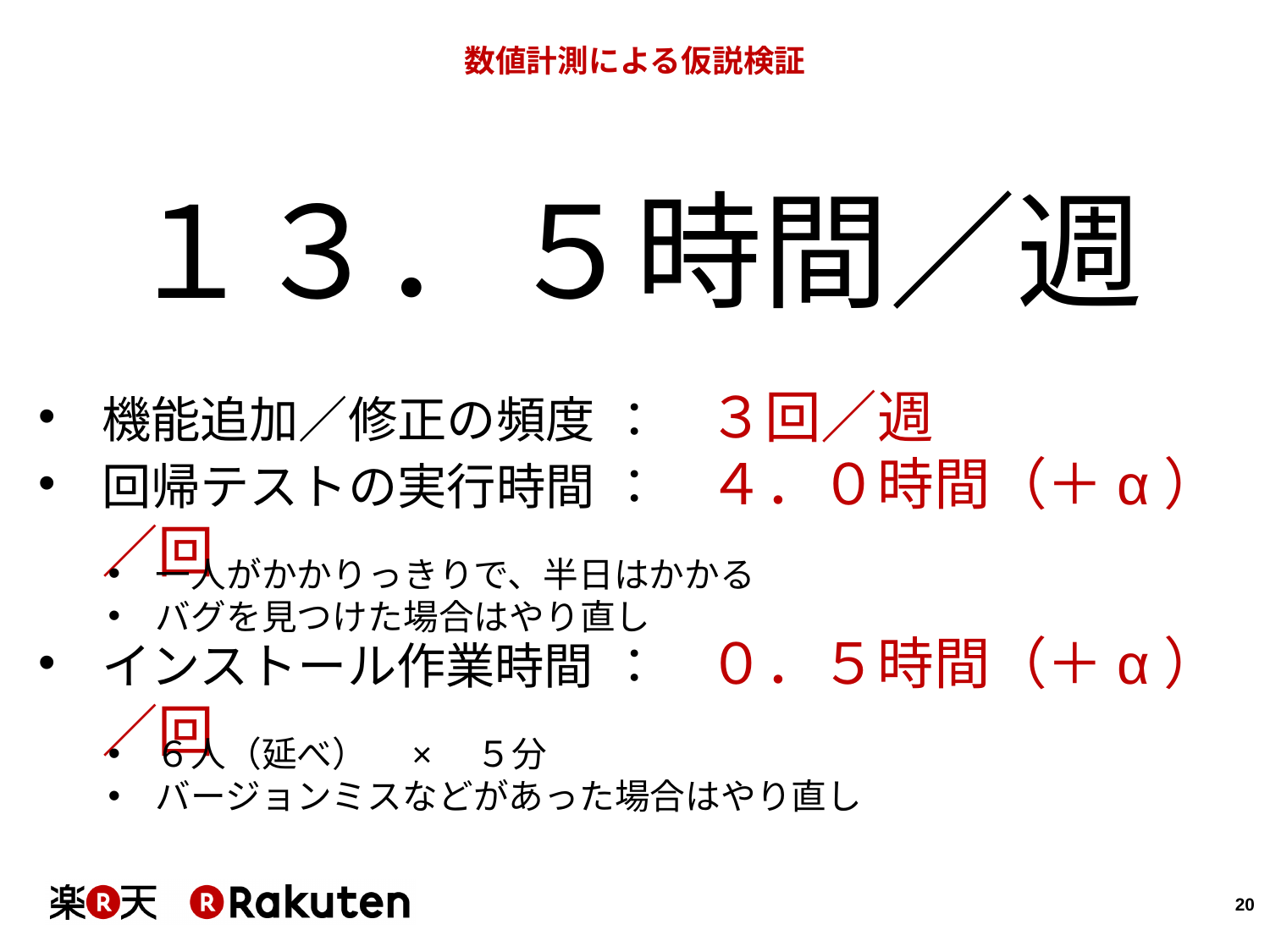

# 数値計測による仮説検証
１３．５時間／週
機能追加／修正の頻度	：　３回／週
回帰テストの実行時間	：　４．０時間（＋α）／回
一人がかかりっきりで、半日はかかる
バグを見つけた場合はやり直し
インストール作業時間	：　０．５時間（＋α）／回
６人（延べ）　×　５分
バージョンミスなどがあった場合はやり直し